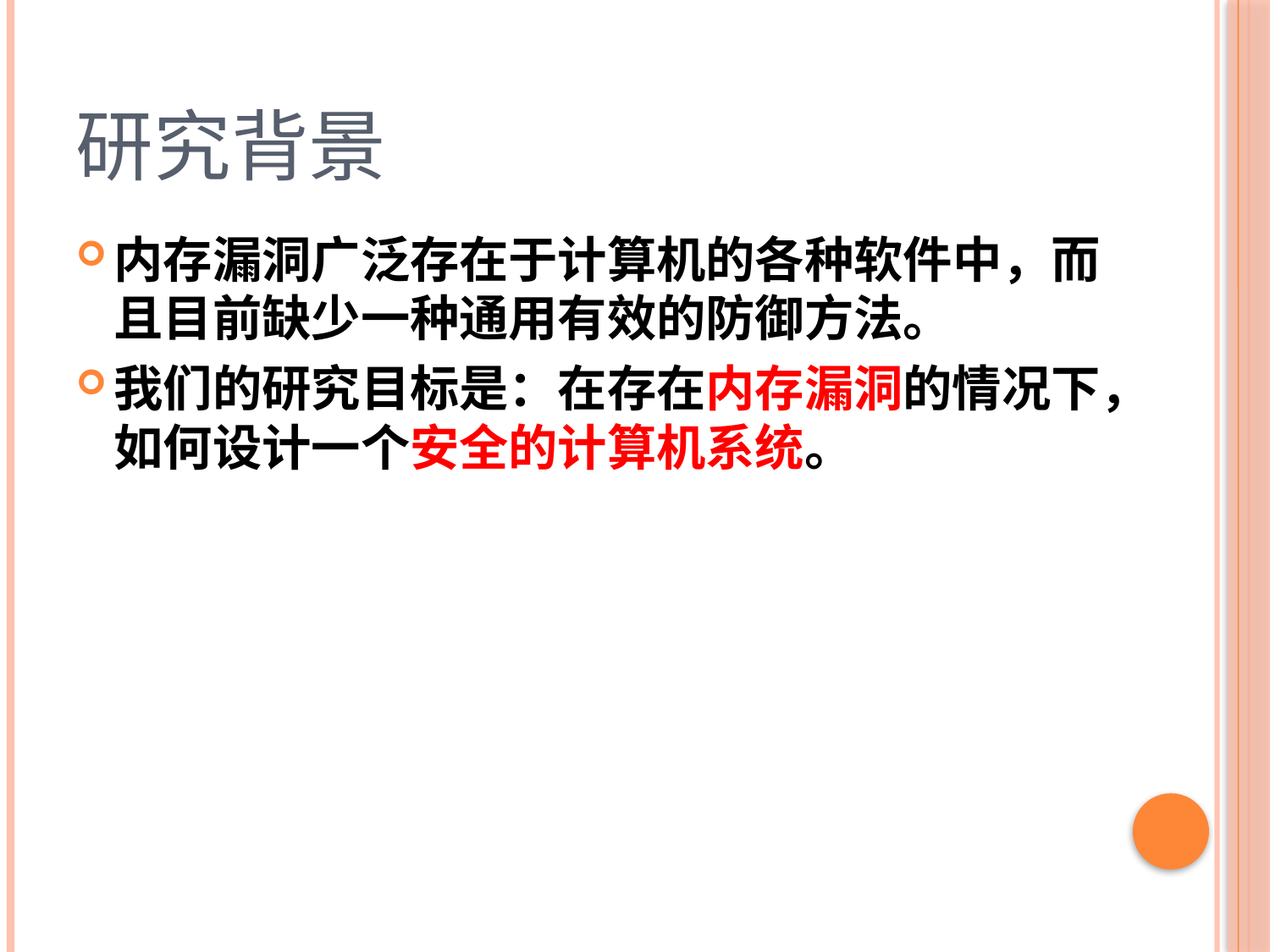

# 研究背景
内存漏洞广泛存在于计算机的各种软件中，而且目前缺少一种通用有效的防御方法。
我们的研究目标是：在存在内存漏洞的情况下，如何设计一个安全的计算机系统。